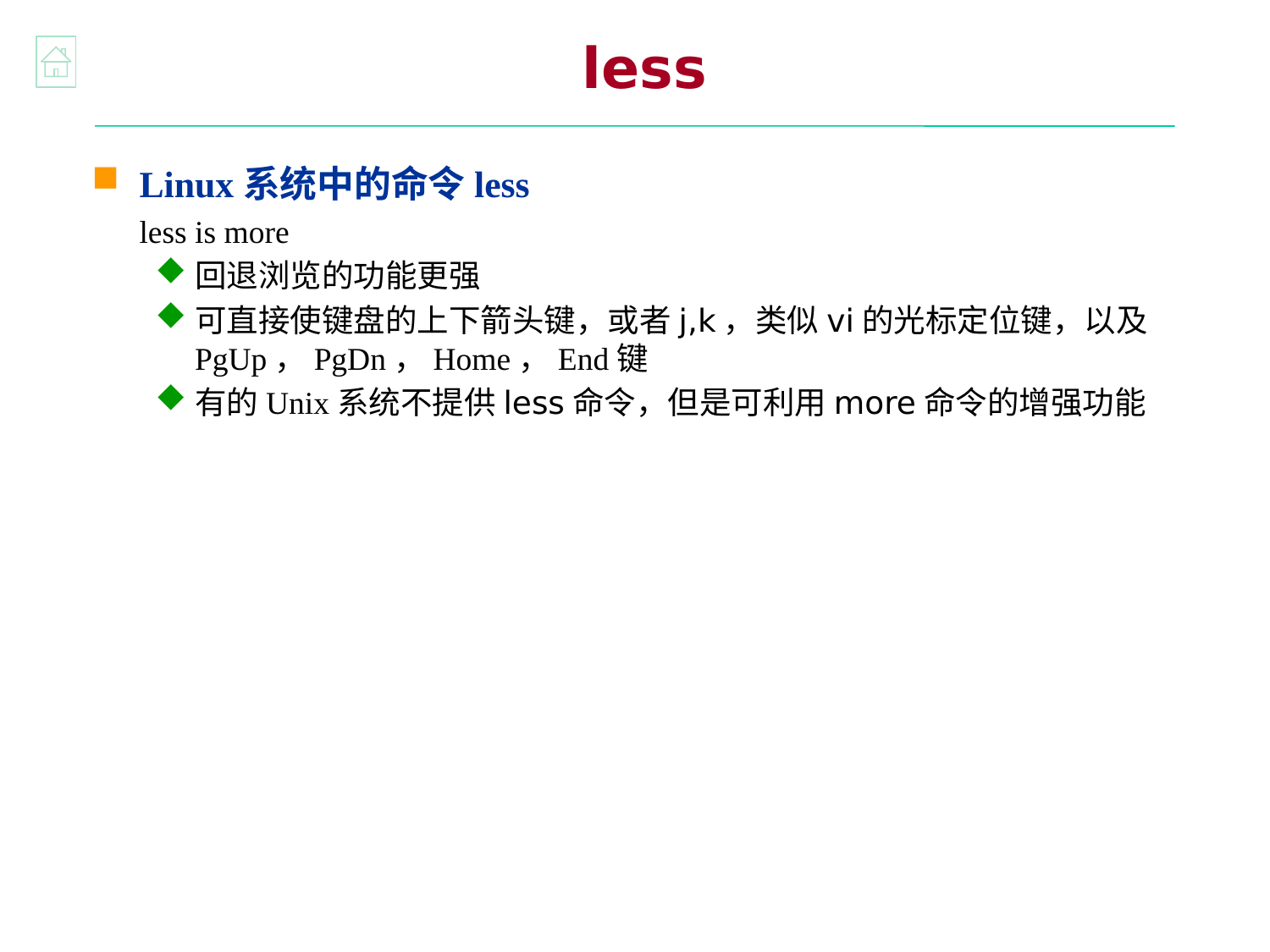

less

Linux系统中的命令less
less is more
回退浏览的功能更强
可直接使键盘的上下箭头键，或者j,k，类似vi的光标定位键，以及PgUp，PgDn，Home，End键
有的Unix系统不提供less命令，但是可利用more命令的增强功能